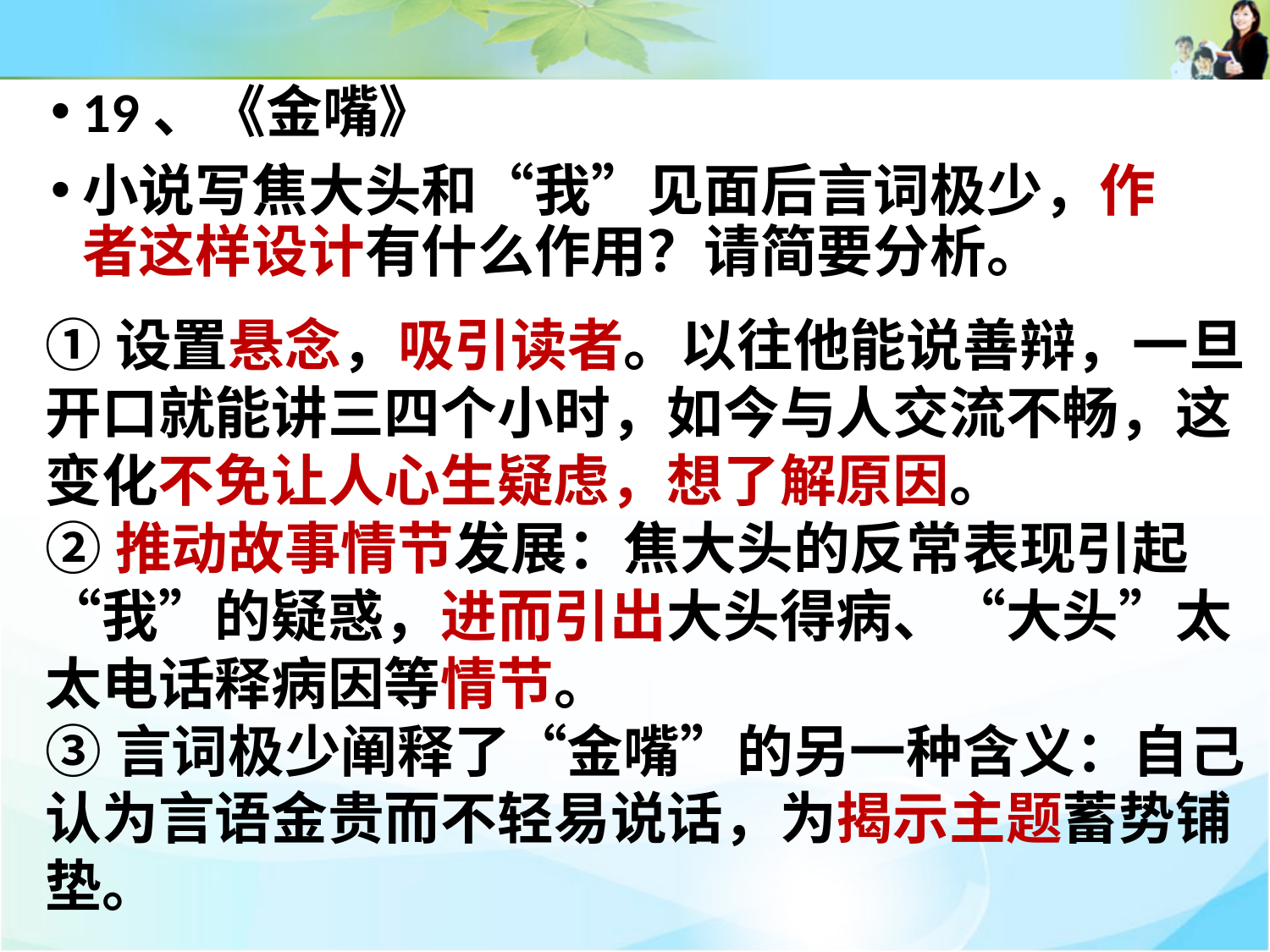

19、《金嘴》
小说写焦大头和“我”见面后言词极少，作者这样设计有什么作用？请简要分析。

①设置悬念，吸引读者。以往他能说善辩，一旦开口就能讲三四个小时，如今与人交流不畅，这变化不免让人心生疑虑，想了解原因。
②推动故事情节发展：焦大头的反常表现引起“我”的疑惑，进而引出大头得病、“大头”太太电话释病因等情节。
③言词极少阐释了“金嘴”的另一种含义：自己认为言语金贵而不轻易说话，为揭示主题蓄势铺垫。